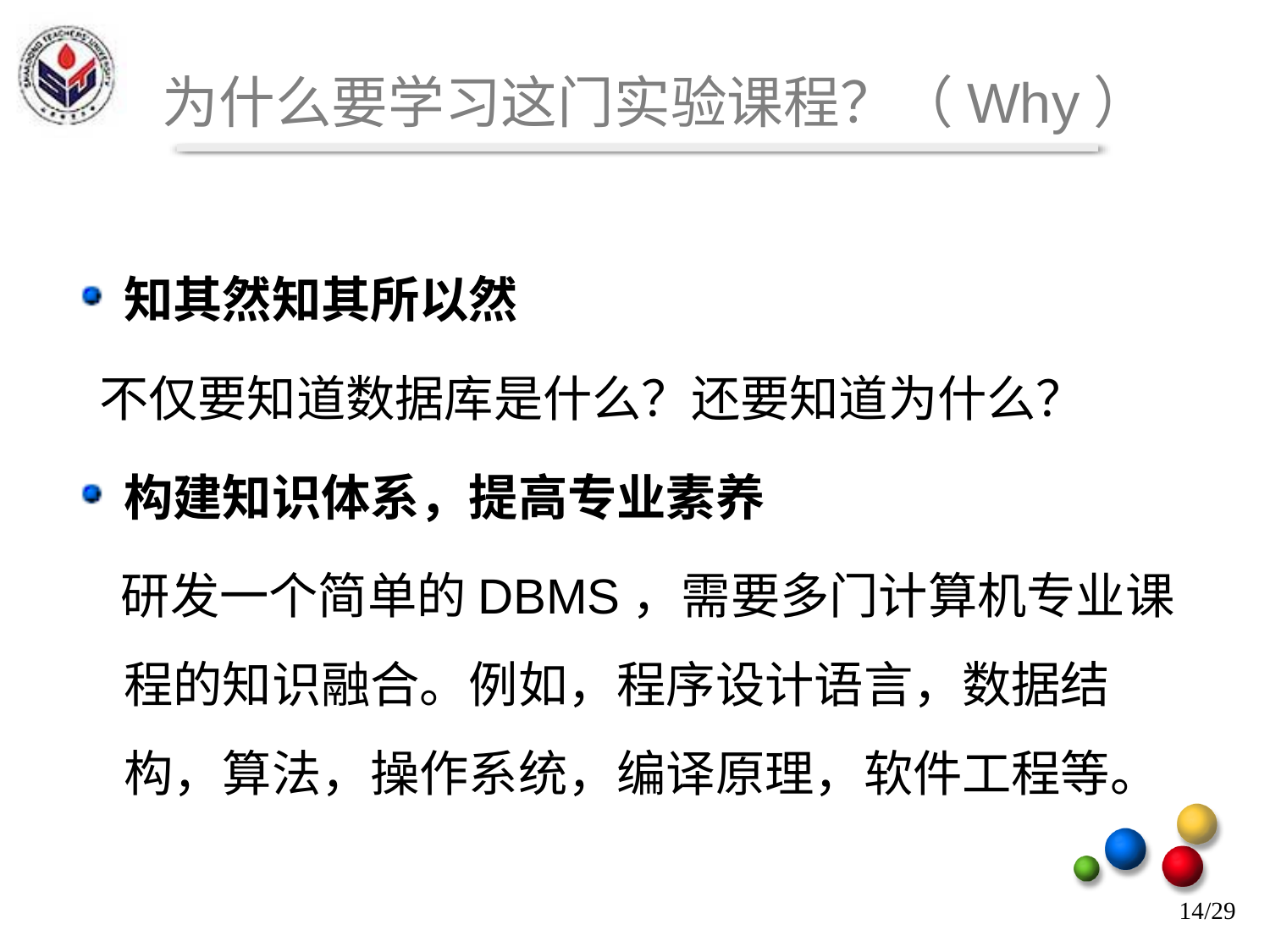

为什么要学习这门实验课程？（Why）
知其然知其所以然
 不仅要知道数据库是什么？还要知道为什么？
构建知识体系，提高专业素养
   研发一个简单的DBMS，需要多门计算机专业课程的知识融合。例如，程序设计语言，数据结构，算法，操作系统，编译原理，软件工程等。

14/29